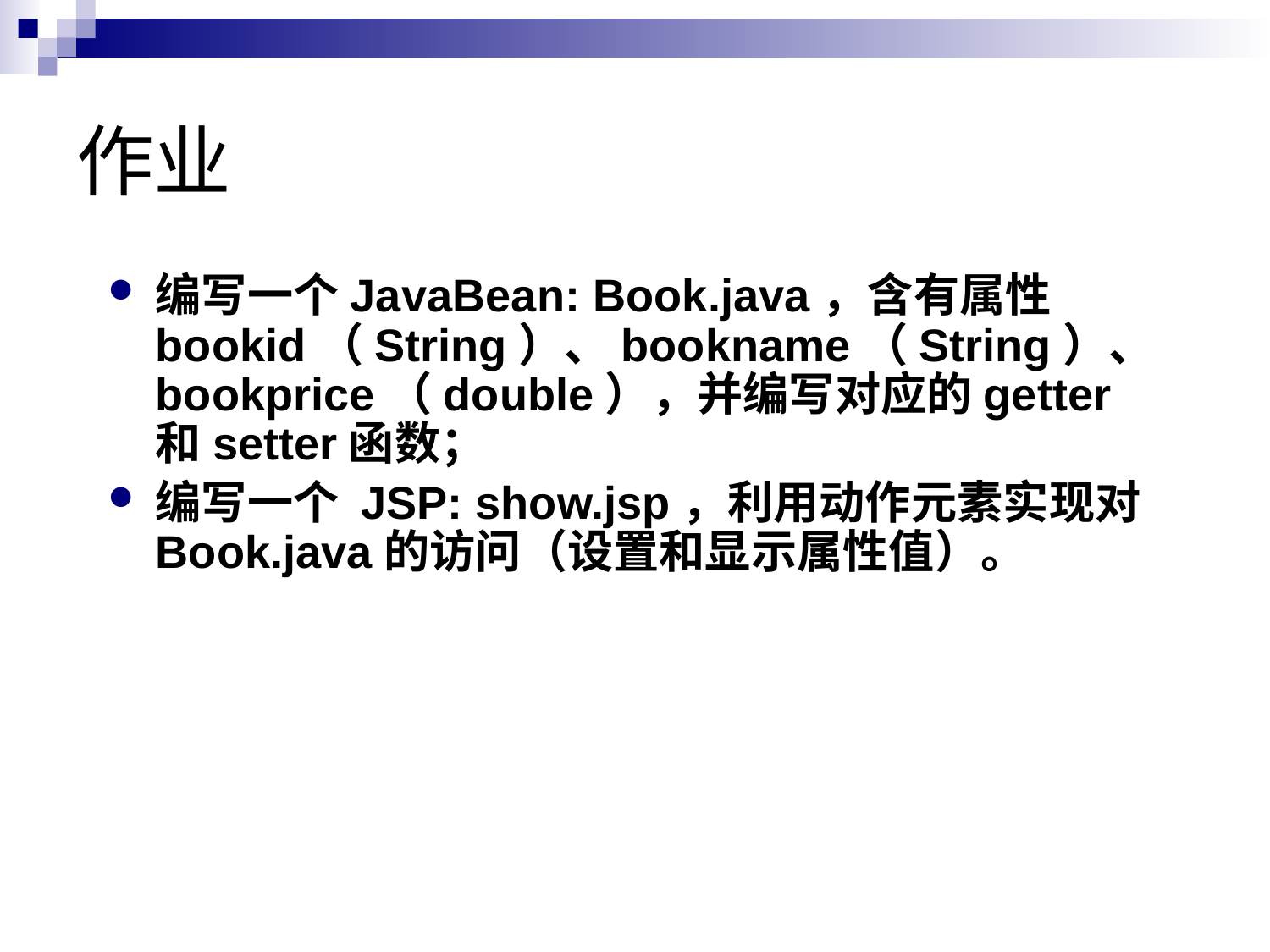

# 作业
编写一个JavaBean: Book.java，含有属性bookid（String）、bookname（String）、bookprice（double），并编写对应的getter和setter函数；
编写一个 JSP: show.jsp，利用动作元素实现对Book.java的访问（设置和显示属性值）。

18